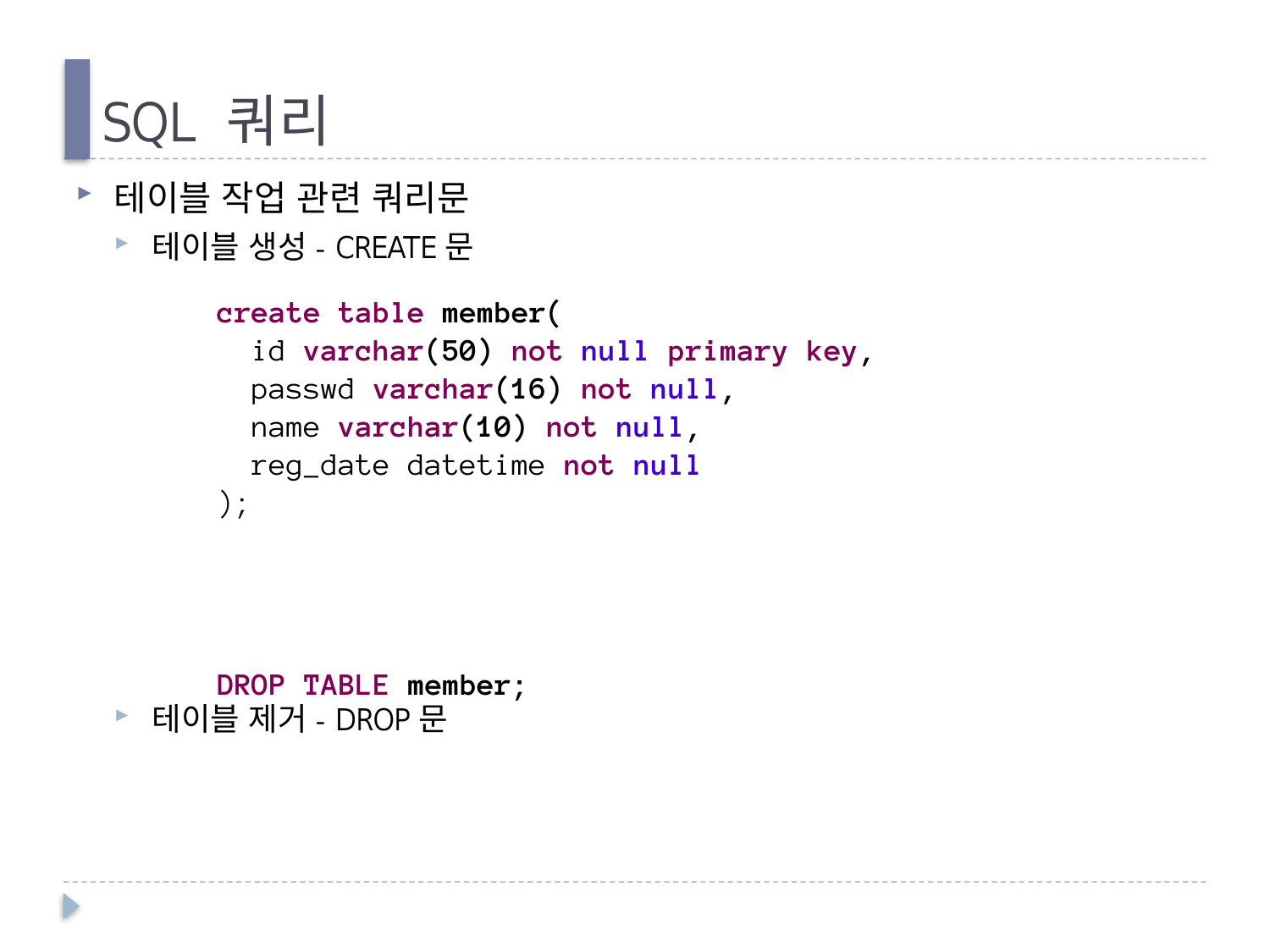

# SQL 쿼리
테이블 작업 관련 쿼리문
테이블 생성- CREATE문

테이블 제거- DROP문

create table member(
  id varchar(50) not null primary key,
  passwd varchar(16) not null,
  name varchar(10) not null,
  reg_date datetime not null
);
DROP TABLE member;